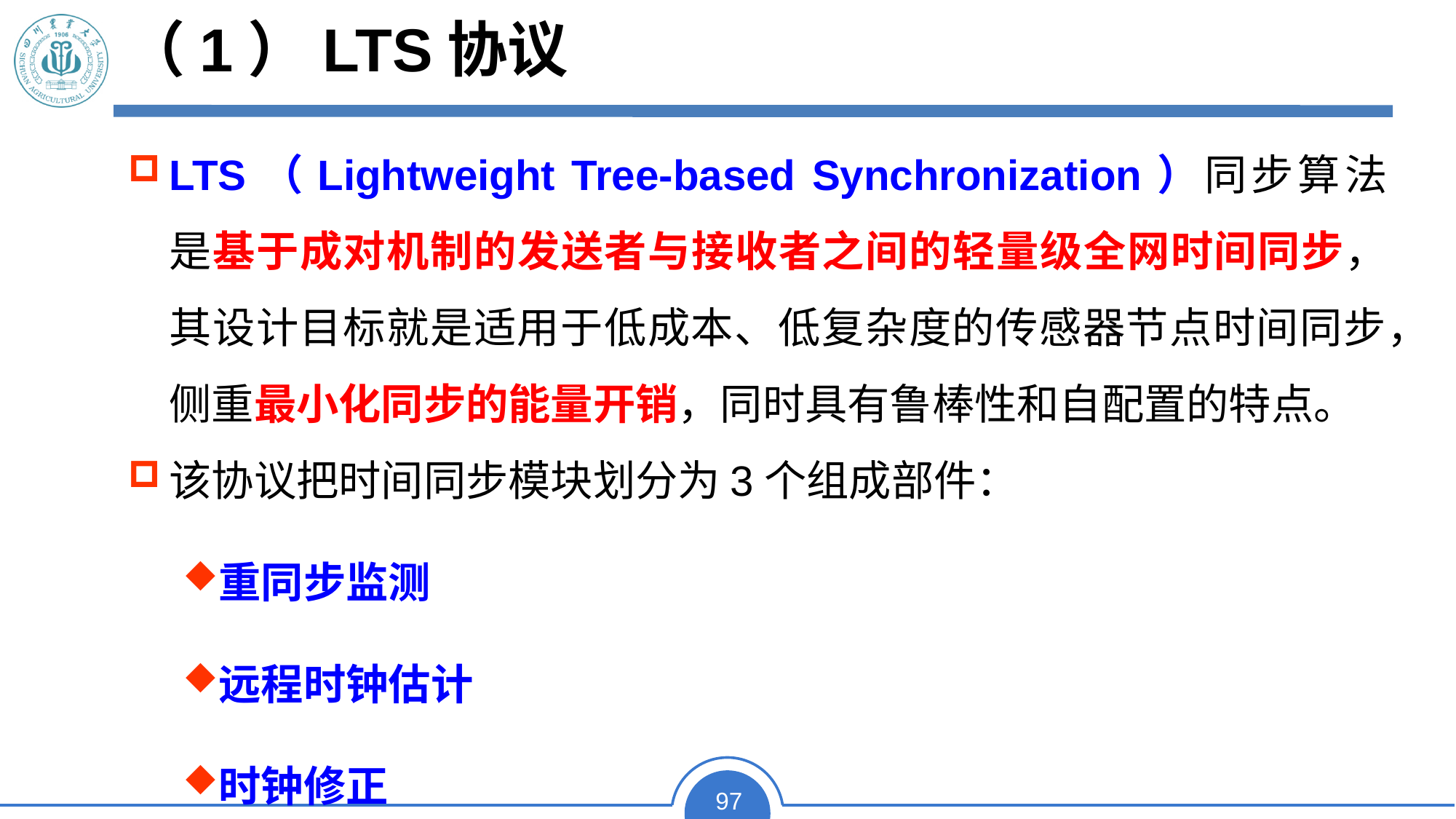

# （1）LTS协议
LTS（Lightweight Tree-based Synchronization）同步算法是基于成对机制的发送者与接收者之间的轻量级全网时间同步，其设计目标就是适用于低成本、低复杂度的传感器节点时间同步，侧重最小化同步的能量开销，同时具有鲁棒性和自配置的特点。
该协议把时间同步模块划分为3个组成部件：
重同步监测
远程时钟估计
时钟修正